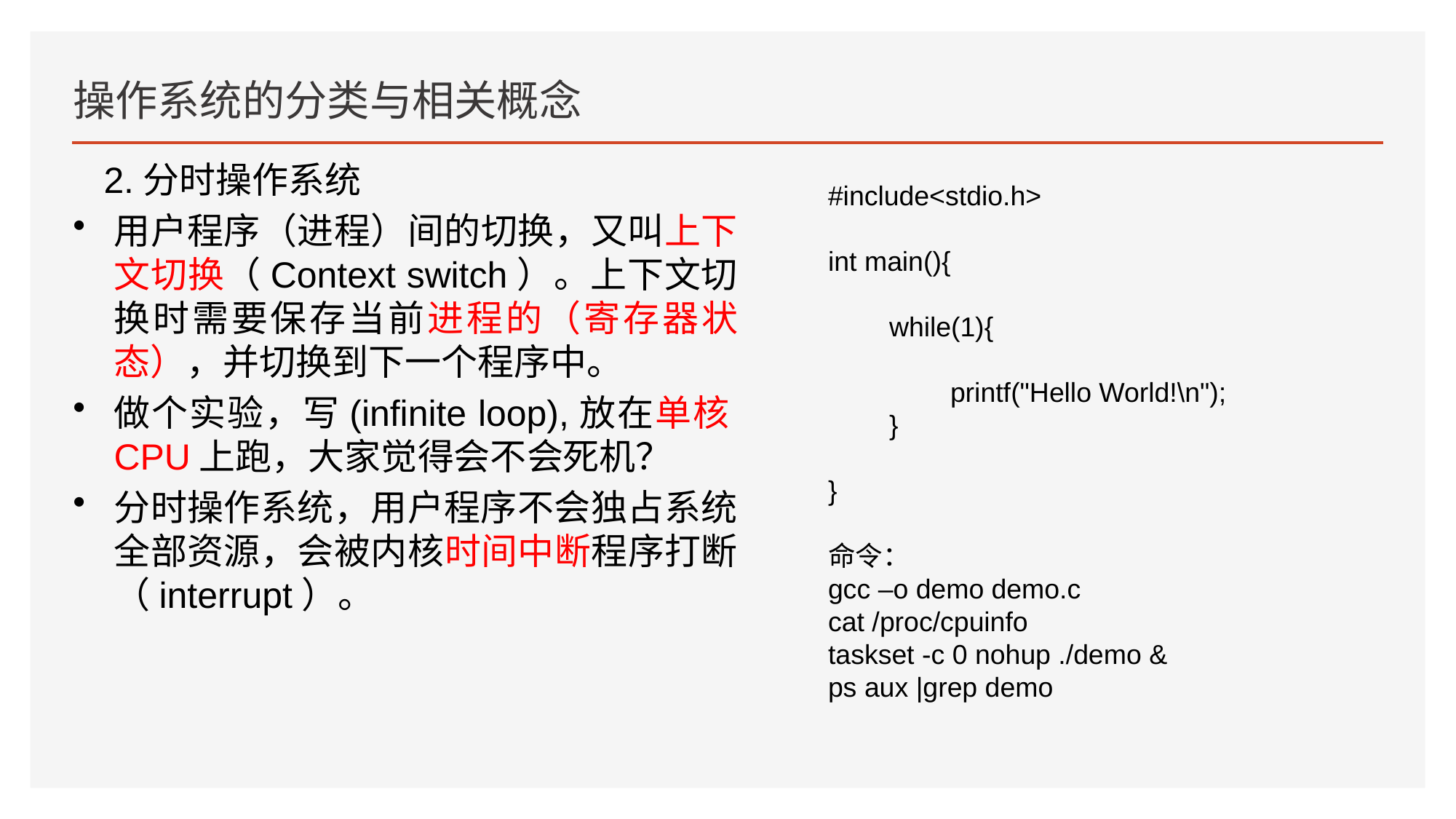

# 操作系统的分类与相关概念
   2.分时操作系统
用户程序（进程）间的切换，又叫上下文切换（Context switch）。上下文切换时需要保存当前进程的（寄存器状态），并切换到下一个程序中。
做个实验，写(infinite loop),放在单核CPU上跑，大家觉得会不会死机？
分时操作系统，用户程序不会独占系统全部资源，会被内核时间中断程序打断（interrupt）。

#include<stdio.h>

int main(){

        while(1){

                printf("Hello World!\n");
        }

}

命令：
gcc –o demo demo.c
cat /proc/cpuinfo
taskset -c 0 nohup ./demo &
ps aux |grep demo